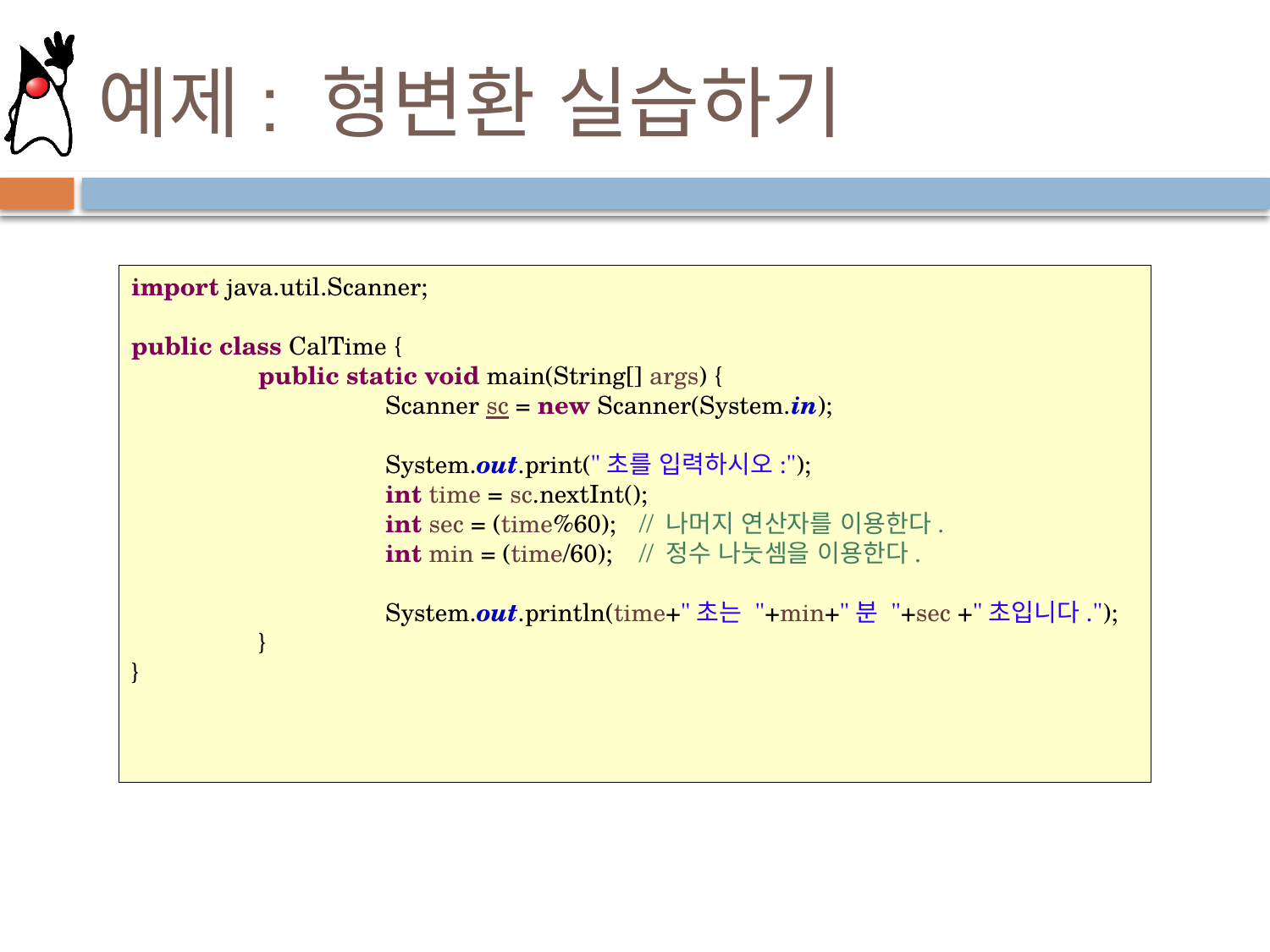

# 예제: 형변환 실습하기
import java.util.Scanner;

public class CalTime {
	public static void main(String[] args) {
		Scanner sc = new Scanner(System.in);

		System.out.print("초를 입력하시오:");
		int time = sc.nextInt();
		int sec = (time%60);	// 나머지 연산자를 이용한다.
		int min = (time/60);	// 정수 나눗셈을 이용한다.

		System.out.println(time+"초는 "+min+"분 "+sec +"초입니다.");
	}
}